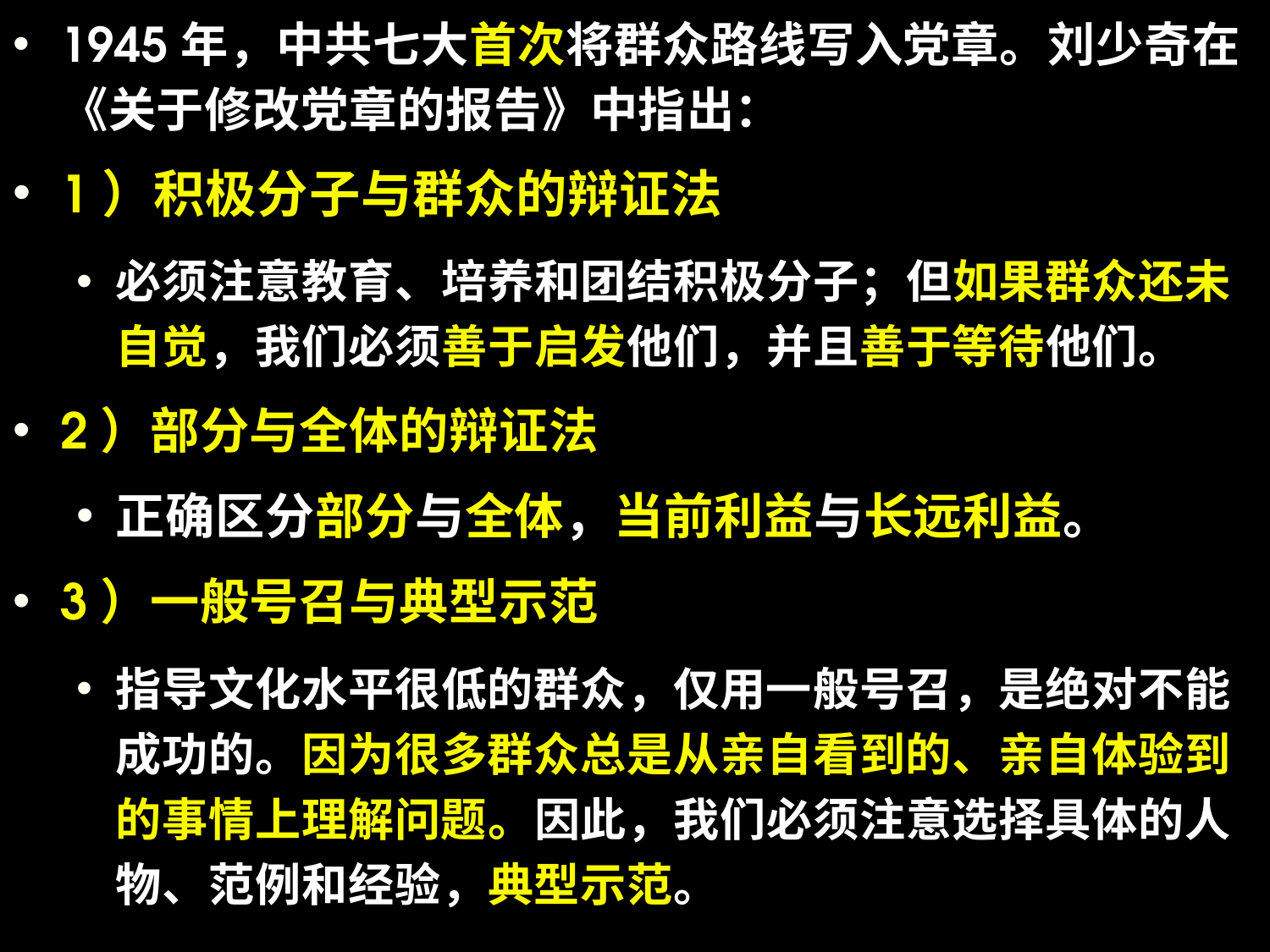

1945年，中共七大首次将群众路线写入党章。刘少奇在《关于修改党章的报告》中指出：
1）积极分子与群众的辩证法
必须注意教育、培养和团结积极分子；但如果群众还未自觉，我们必须善于启发他们，并且善于等待他们。
2）部分与全体的辩证法
正确区分部分与全体，当前利益与长远利益。
3）一般号召与典型示范
指导文化水平很低的群众，仅用一般号召，是绝对不能成功的。因为很多群众总是从亲自看到的、亲自体验到的事情上理解问题。因此，我们必须注意选择具体的人物、范例和经验，典型示范。

# 注意：群众路线的辩证法